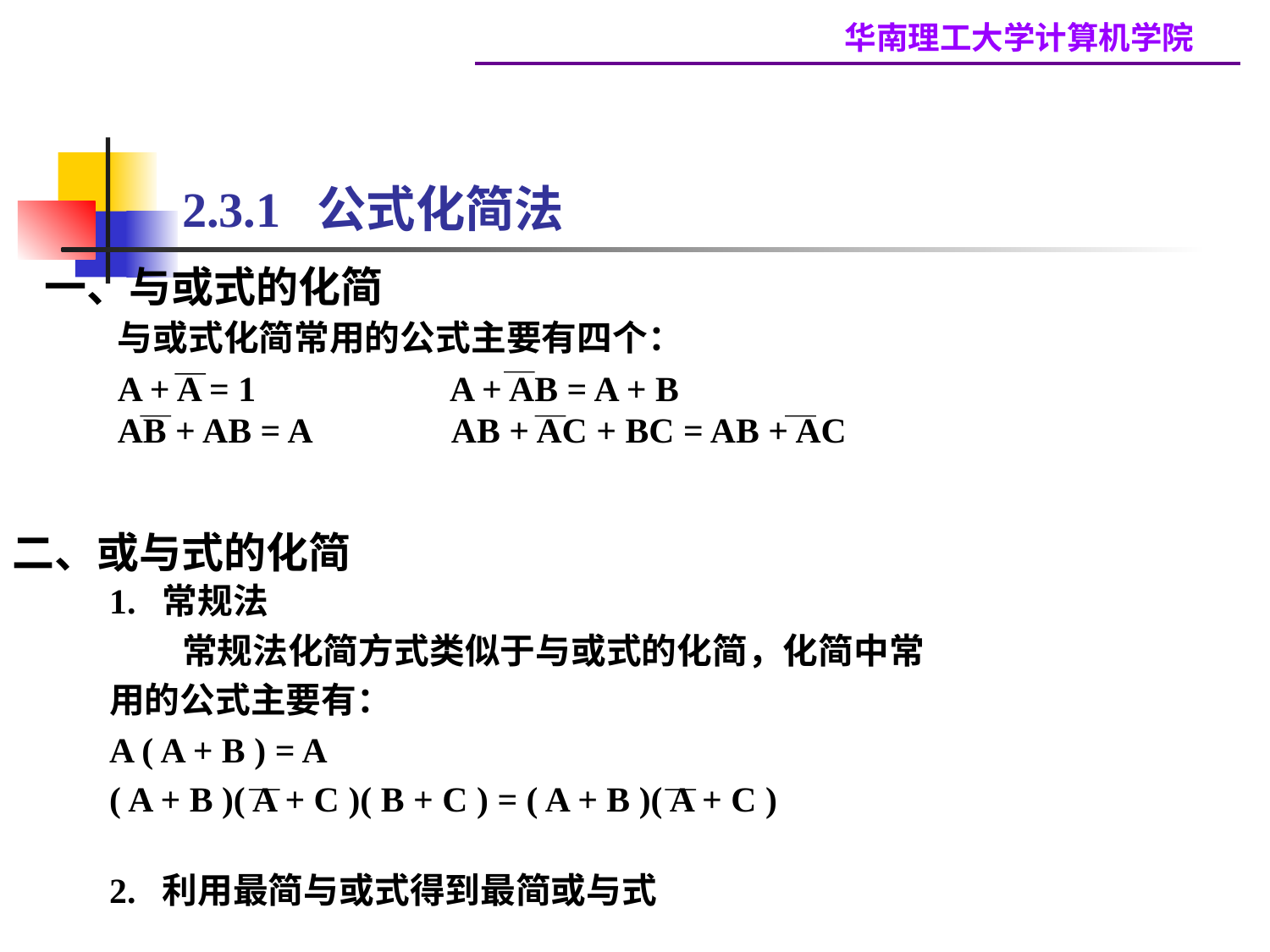

# 2.3.1  公式化简法
一、与或式的化简
与或式化简常用的公式主要有四个：
A + A = 1                      A + AB = A + B
AB + AB = A                AB + AC + BC = AB + AC

二、或与式的化简
1.  常规法
        常规法化简方式类似于与或式的化简，化简中常
用的公式主要有：
A ( A + B ) = A
( A + B )( A + C )( B + C ) = ( A + B )( A + C )

2.  利用最简与或式得到最简或与式